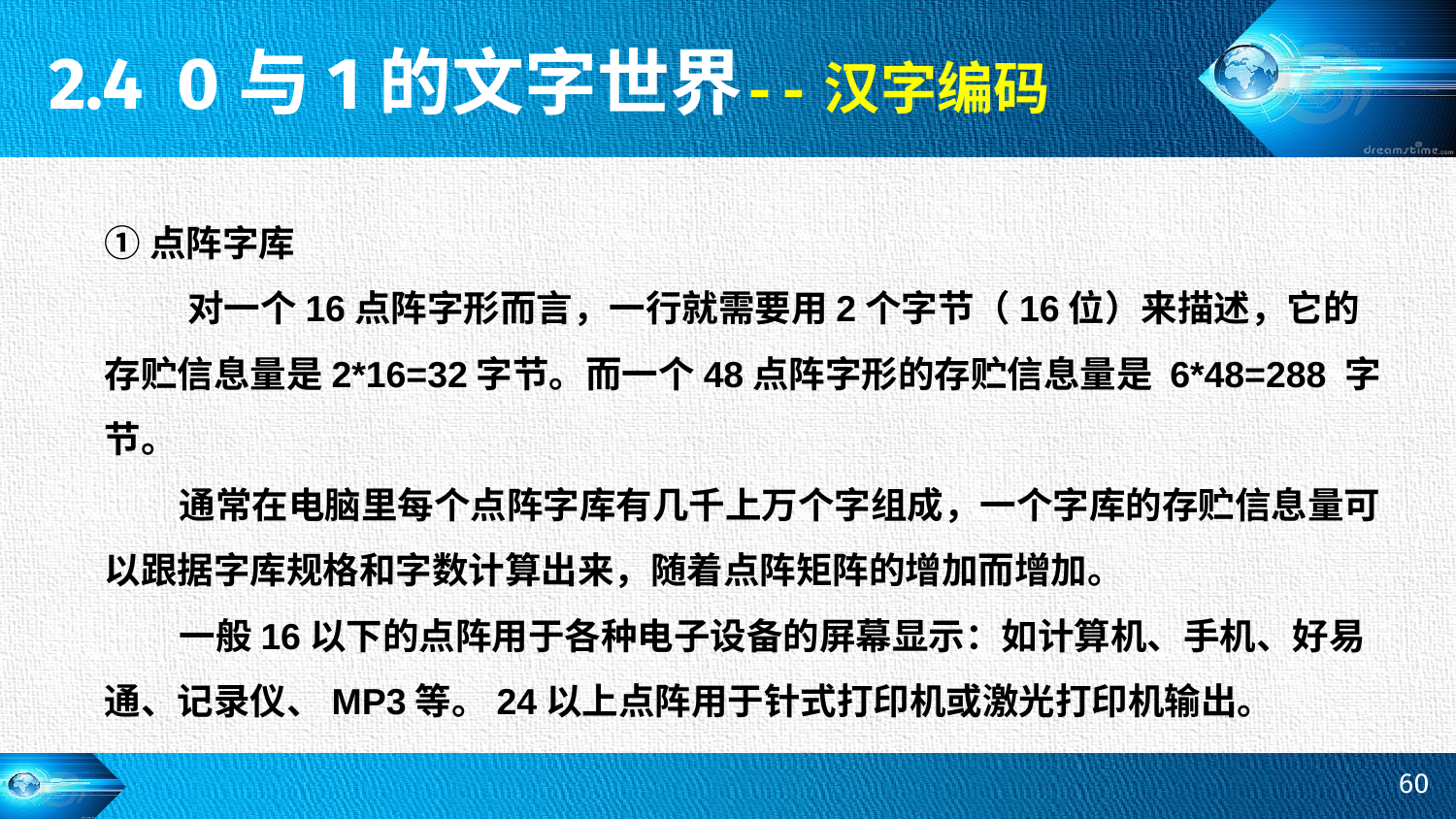

2.4  0与1的文字世界
--汉字编码
①点阵字库
         对一个16点阵字形而言，一行就需要用2个字节（16位）来描述，它的存贮信息量是2*16=32字节。而一个48点阵字形的存贮信息量是 6*48=288 字节。
        通常在电脑里每个点阵字库有几千上万个字组成，一个字库的存贮信息量可以跟据字库规格和字数计算出来，随着点阵矩阵的增加而增加。
        一般16以下的点阵用于各种电子设备的屏幕显示：如计算机、手机、好易通、记录仪、MP3等。24以上点阵用于针式打印机或激光打印机输出。

60